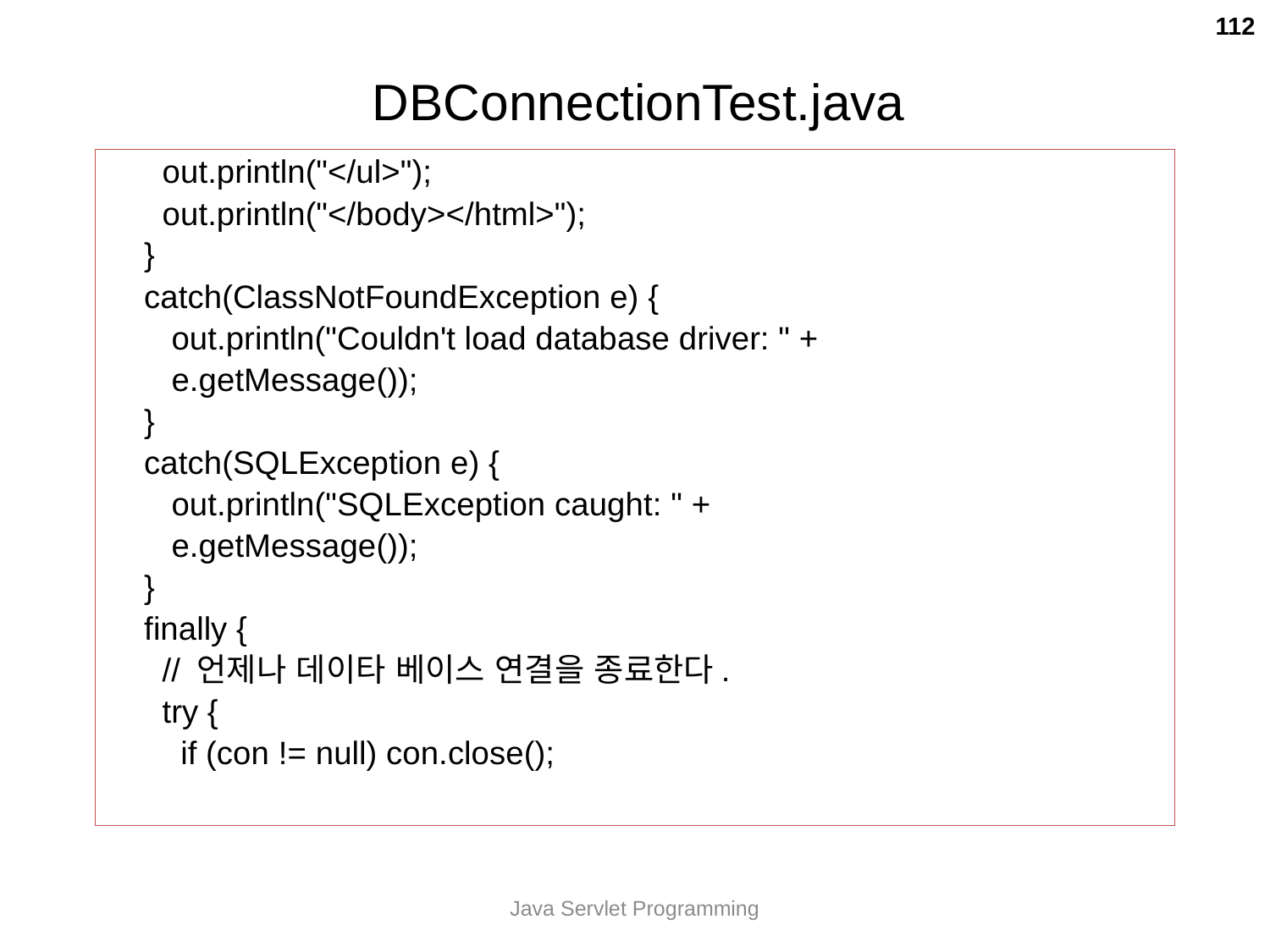

112
# DBConnectionTest.java
      out.println("</ul>");
      out.println("</body></html>");
    }
    catch(ClassNotFoundException e) {
       out.println("Couldn't load database driver: " +
       e.getMessage());
    }
    catch(SQLException e) {
       out.println("SQLException caught: " +
       e.getMessage());
    }
    finally {
      // 언제나 데이타 베이스 연결을 종료한다.
      try {
        if (con != null) con.close();

Java Servlet Programming